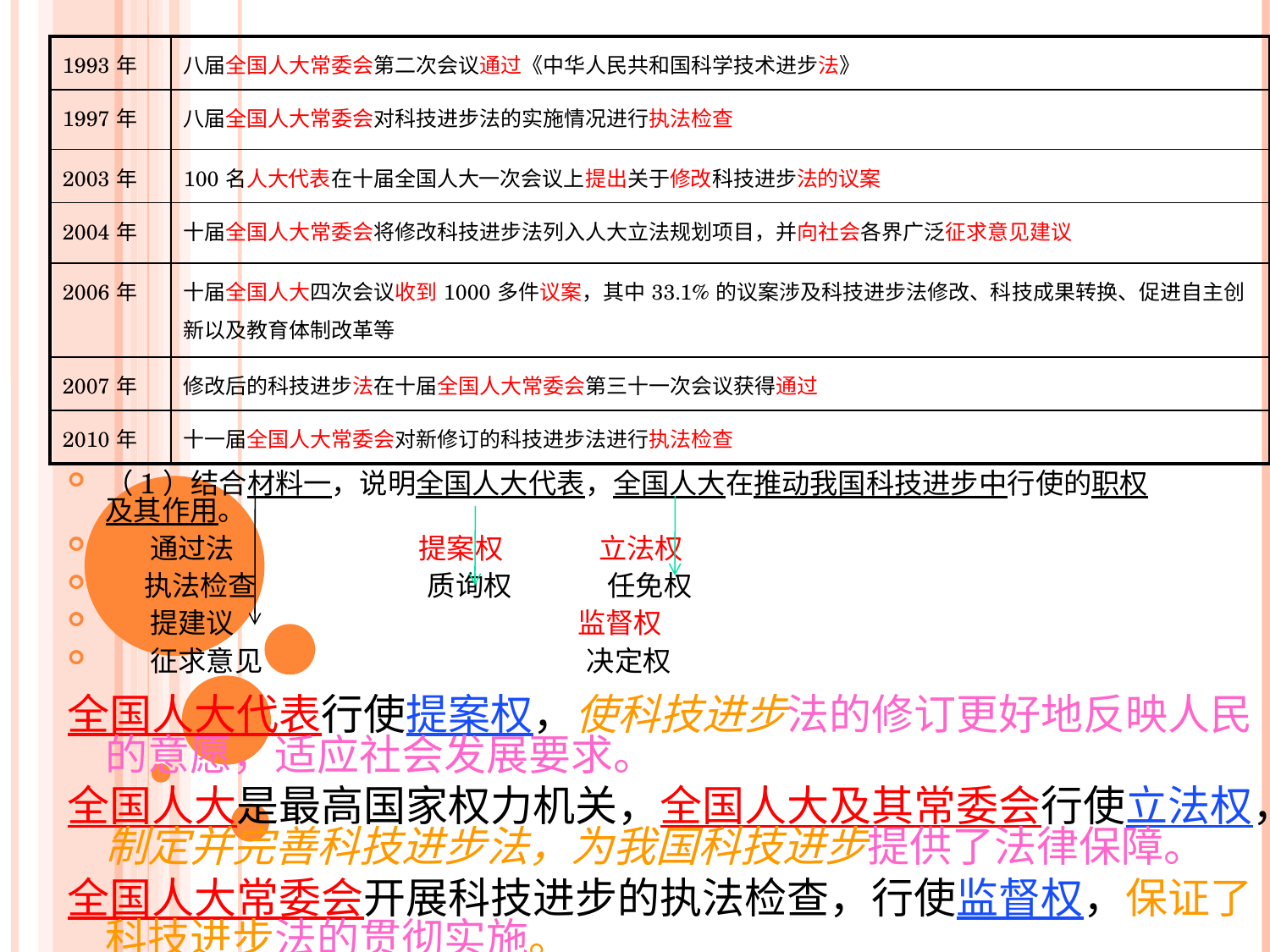

| 1993年 | 八届全国人大常委会第二次会议通过《中华人民共和国科学技术进步法》 |
| --- | --- |
| 1997年 | 八届全国人大常委会对科技进步法的实施情况进行执法检查 |
| 2003年 | 100名人大代表在十届全国人大一次会议上提出关于修改科技进步法的议案 |
| 2004年 | 十届全国人大常委会将修改科技进步法列入人大立法规划项目，并向社会各界广泛征求意见建议 |
| 2006年 | 十届全国人大四次会议收到1000多件议案，其中33.1%的议案涉及科技进步法修改、科技成果转换、促进自主创新以及教育体制改革等 |
| 2007年 | 修改后的科技进步法在十届全国人大常委会第三十一次会议获得通过 |
| 2010年 | 十一届全国人大常委会对新修订的科技进步法进行执法检查 |

（1）结合材料一，说明全国人大代表，全国人大在推动我国科技进步中行使的职权及其作用。
      通过法                             提案权               立法权
     执法检查                           质询权               任免权
      提建议                                                      监督权
      征求意见                                                   决定权

全国人大代表行使提案权，使科技进步法的修订更好地反映人民的意愿，适应社会发展要求。
全国人大是最高国家权力机关，全国人大及其常委会行使立法权，制定并完善科技进步法，为我国科技进步提供了法律保障。
全国人大常委会开展科技进步的执法检查，行使监督权，保证了科技进步法的贯彻实施。